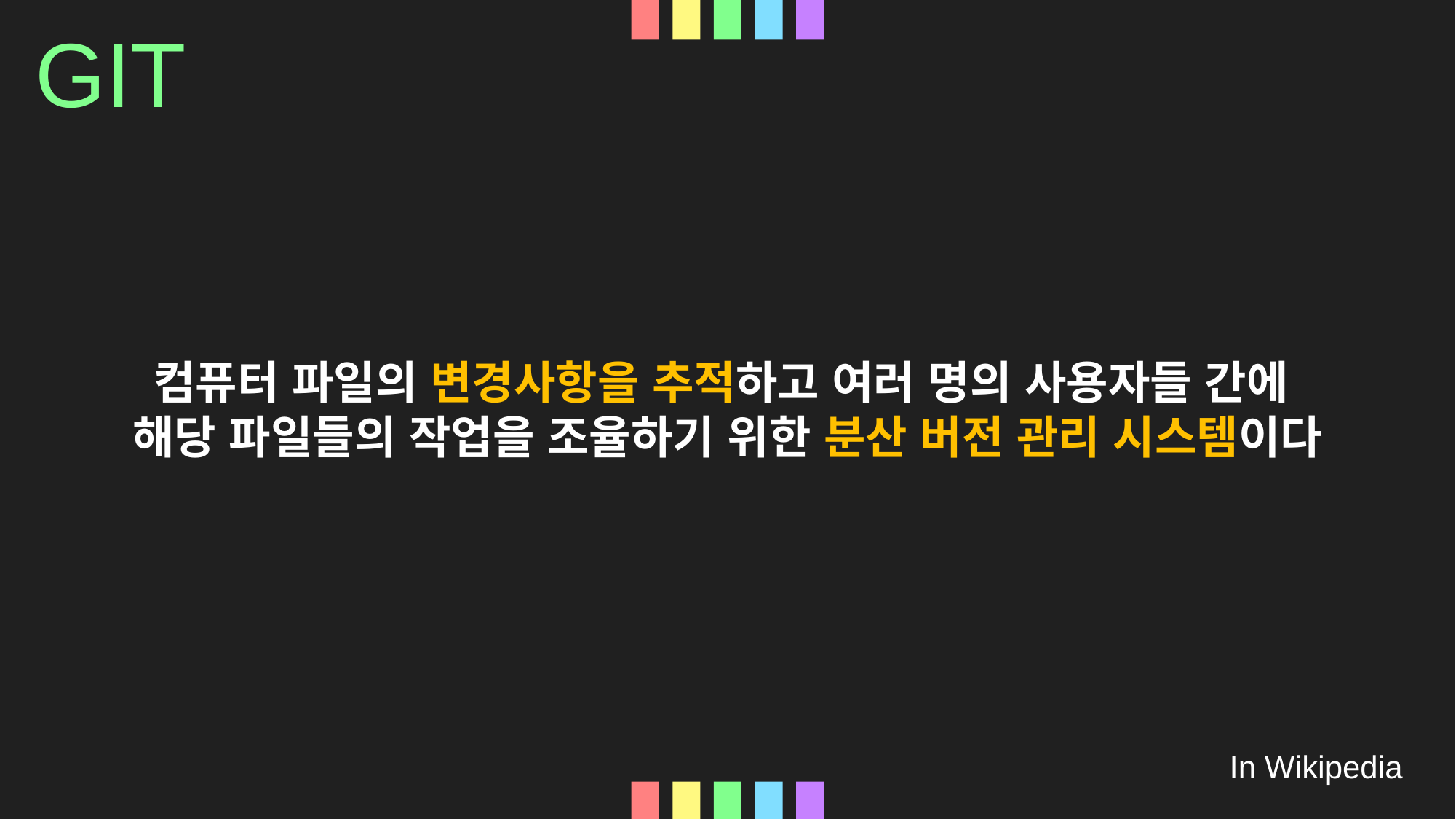

GIT
컴퓨터 파일의 변경사항을 추적하고 여러 명의 사용자들 간에
해당 파일들의 작업을 조율하기 위한 분산 버전 관리 시스템이다
In Wikipedia